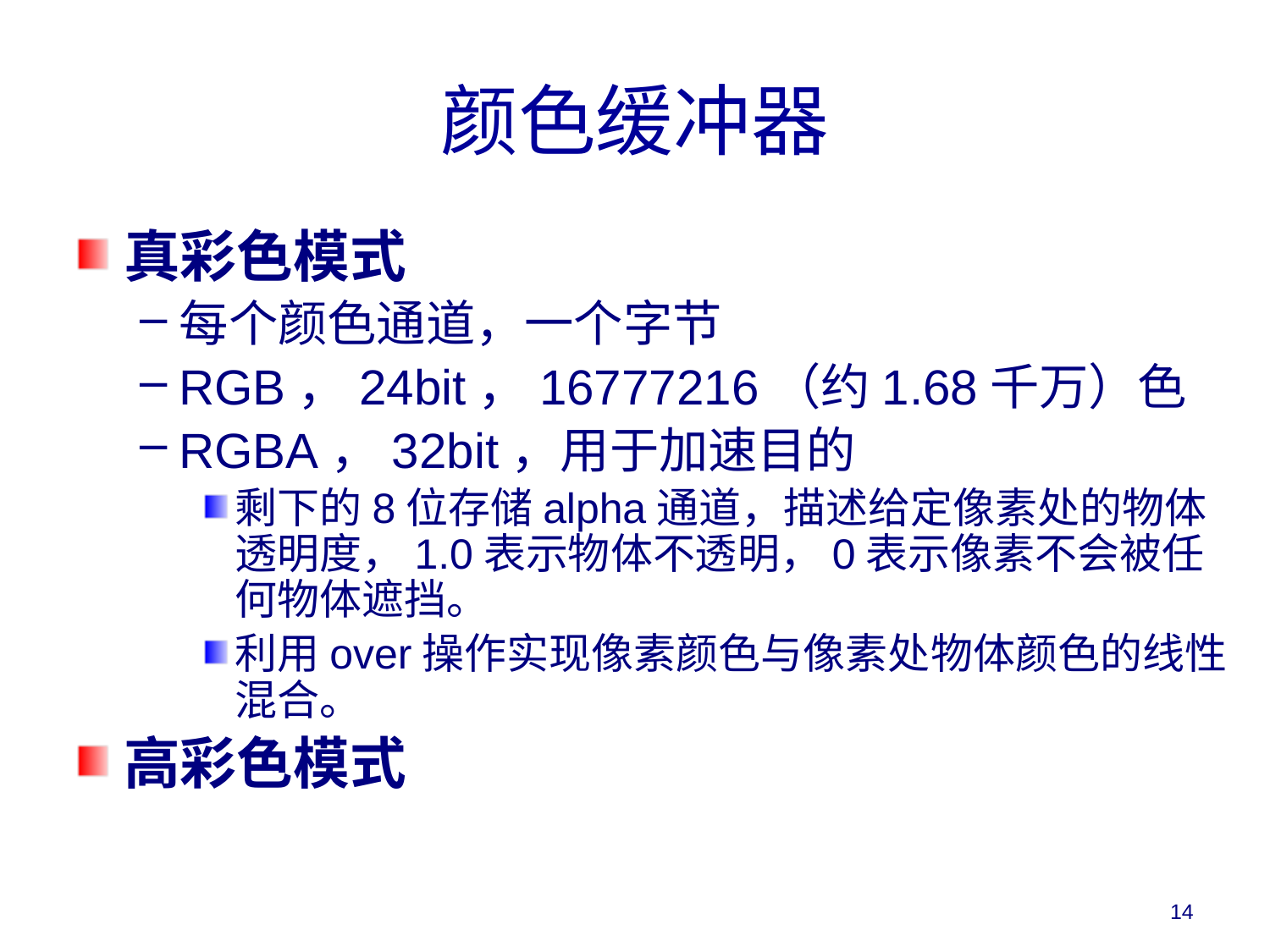

# 颜色缓冲器
真彩色模式
每个颜色通道，一个字节
RGB，24bit，16777216（约1.68千万）色
RGBA，32bit，用于加速目的
剩下的8位存储alpha通道，描述给定像素处的物体透明度，1.0表示物体不透明，0表示像素不会被任何物体遮挡。
利用over操作实现像素颜色与像素处物体颜色的线性混合。
高彩色模式
14